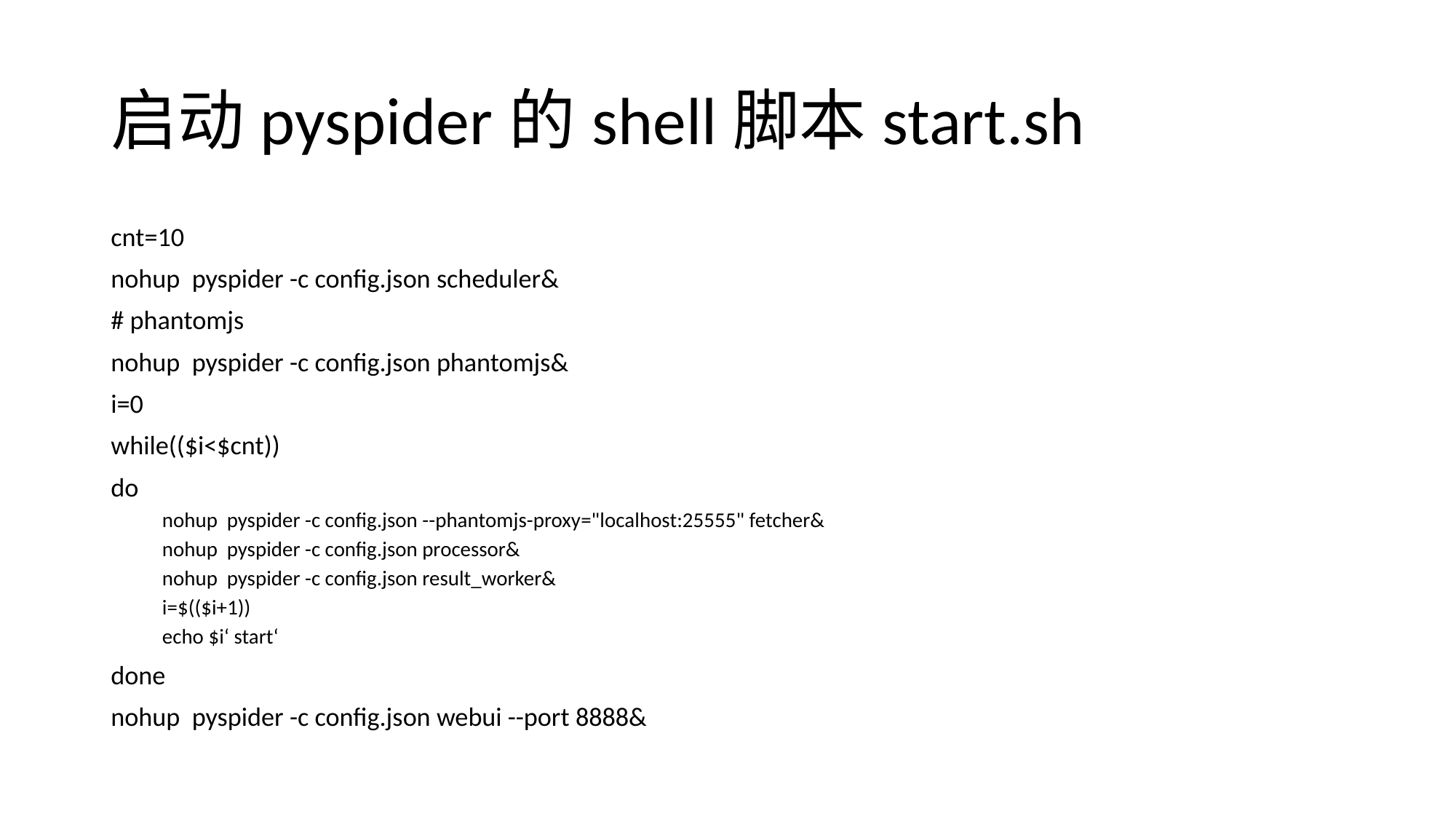

# 启动pyspider的shell脚本start.sh
cnt=10
nohup  pyspider -c config.json scheduler&
# phantomjs
nohup  pyspider -c config.json phantomjs&
i=0
while(($i<$cnt))
do
nohup  pyspider -c config.json --phantomjs-proxy="localhost:25555" fetcher&
nohup  pyspider -c config.json processor&
nohup  pyspider -c config.json result_worker&
i=$(($i+1))
echo $i‘ start‘
done
nohup  pyspider -c config.json webui --port 8888&